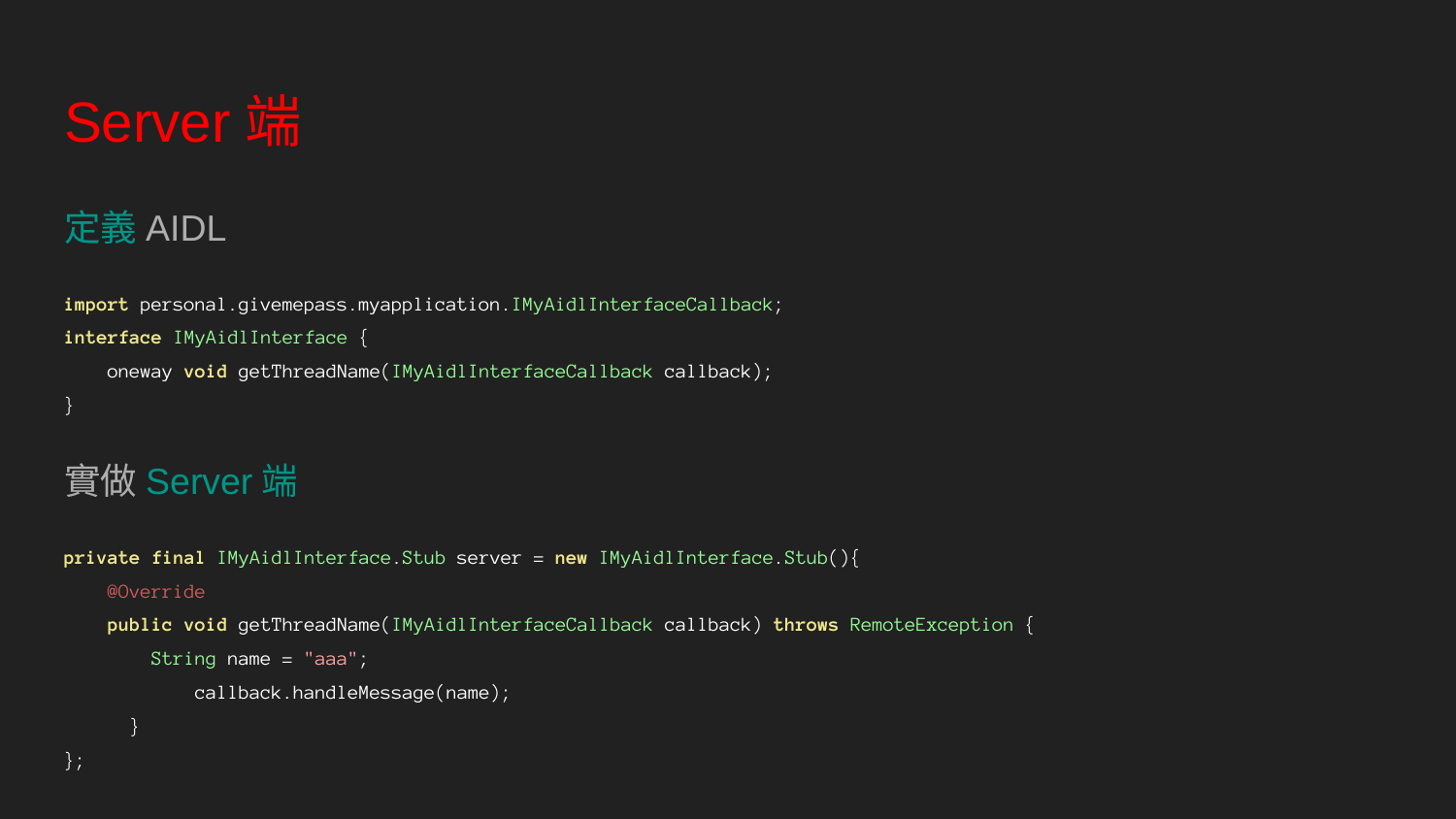

# Server端
定義AIDL
import personal.givemepass.myapplication.IMyAidlInterfaceCallback;
interface IMyAidlInterface {
    oneway void getThreadName(IMyAidlInterfaceCallback callback);
}

實做Server端
private final IMyAidlInterface.Stub server = new IMyAidlInterface.Stub(){
    @Override
    public void getThreadName(IMyAidlInterfaceCallback callback) throws RemoteException {
        String name = "aaa";
            callback.handleMessage(name);
      }
};